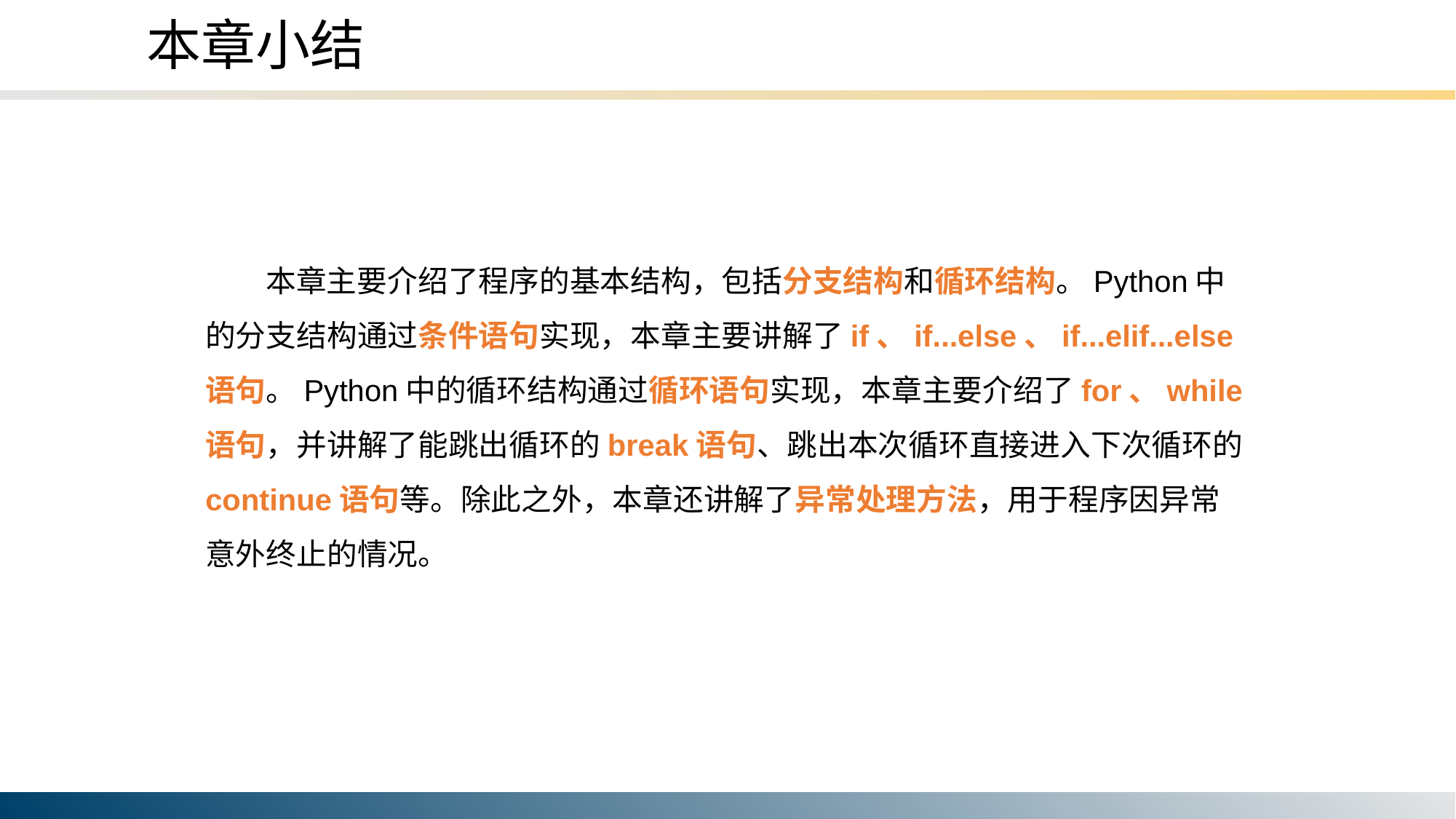

本章小结
本章主要介绍了程序的基本结构，包括分支结构和循环结构。Python中的分支结构通过条件语句实现，本章主要讲解了if、if...else、if...elif...else语句。Python中的循环结构通过循环语句实现，本章主要介绍了for、while语句，并讲解了能跳出循环的break语句、跳出本次循环直接进入下次循环的continue语句等。除此之外，本章还讲解了异常处理方法，用于程序因异常意外终止的情况。